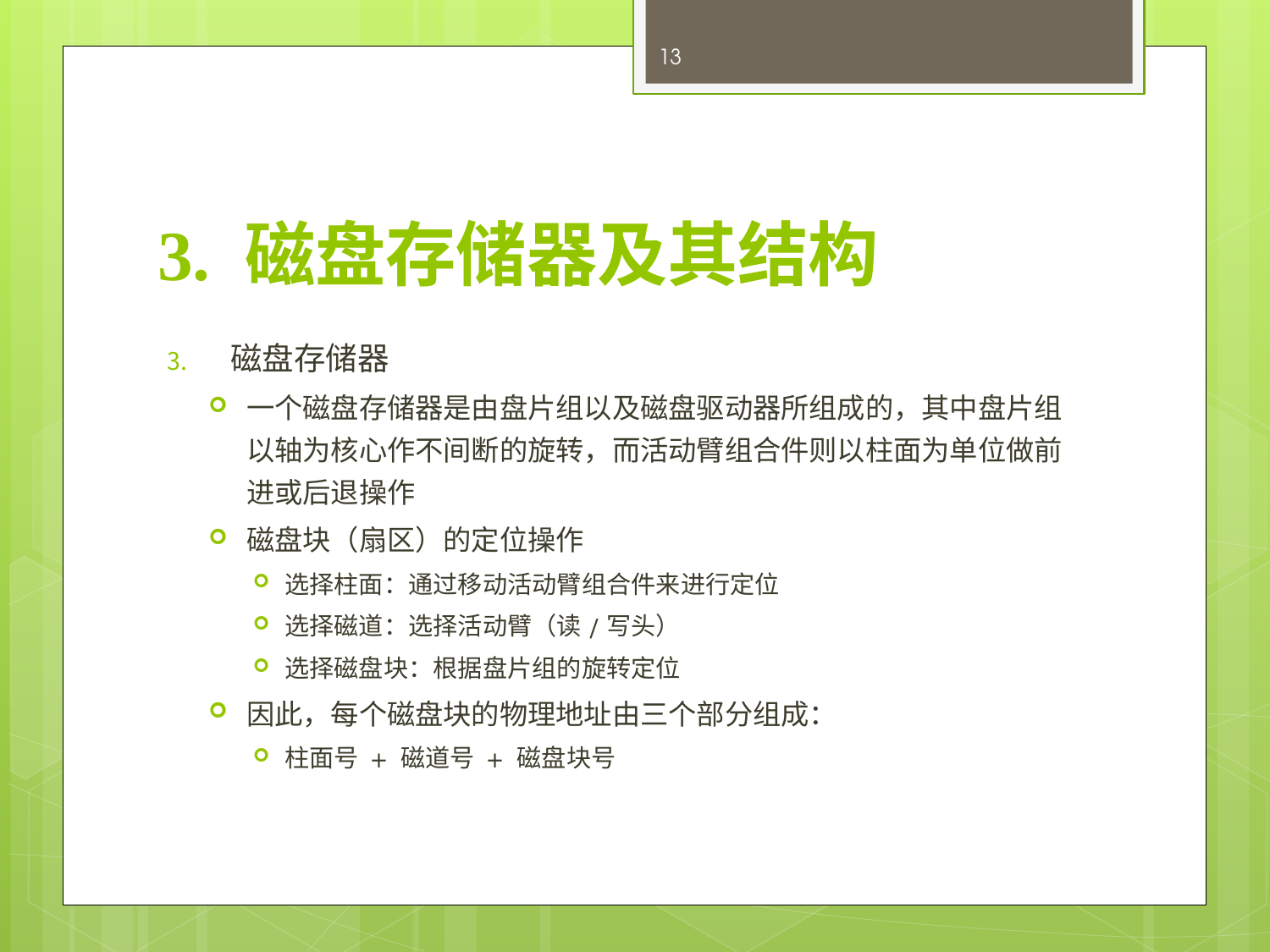

13
# 3. 磁盘存储器及其结构
磁盘存储器
一个磁盘存储器是由盘片组以及磁盘驱动器所组成的，其中盘片组以轴为核心作不间断的旋转，而活动臂组合件则以柱面为单位做前进或后退操作
磁盘块（扇区）的定位操作
选择柱面：通过移动活动臂组合件来进行定位
选择磁道：选择活动臂（读/写头）
选择磁盘块：根据盘片组的旋转定位
因此，每个磁盘块的物理地址由三个部分组成：
柱面号 + 磁道号 + 磁盘块号